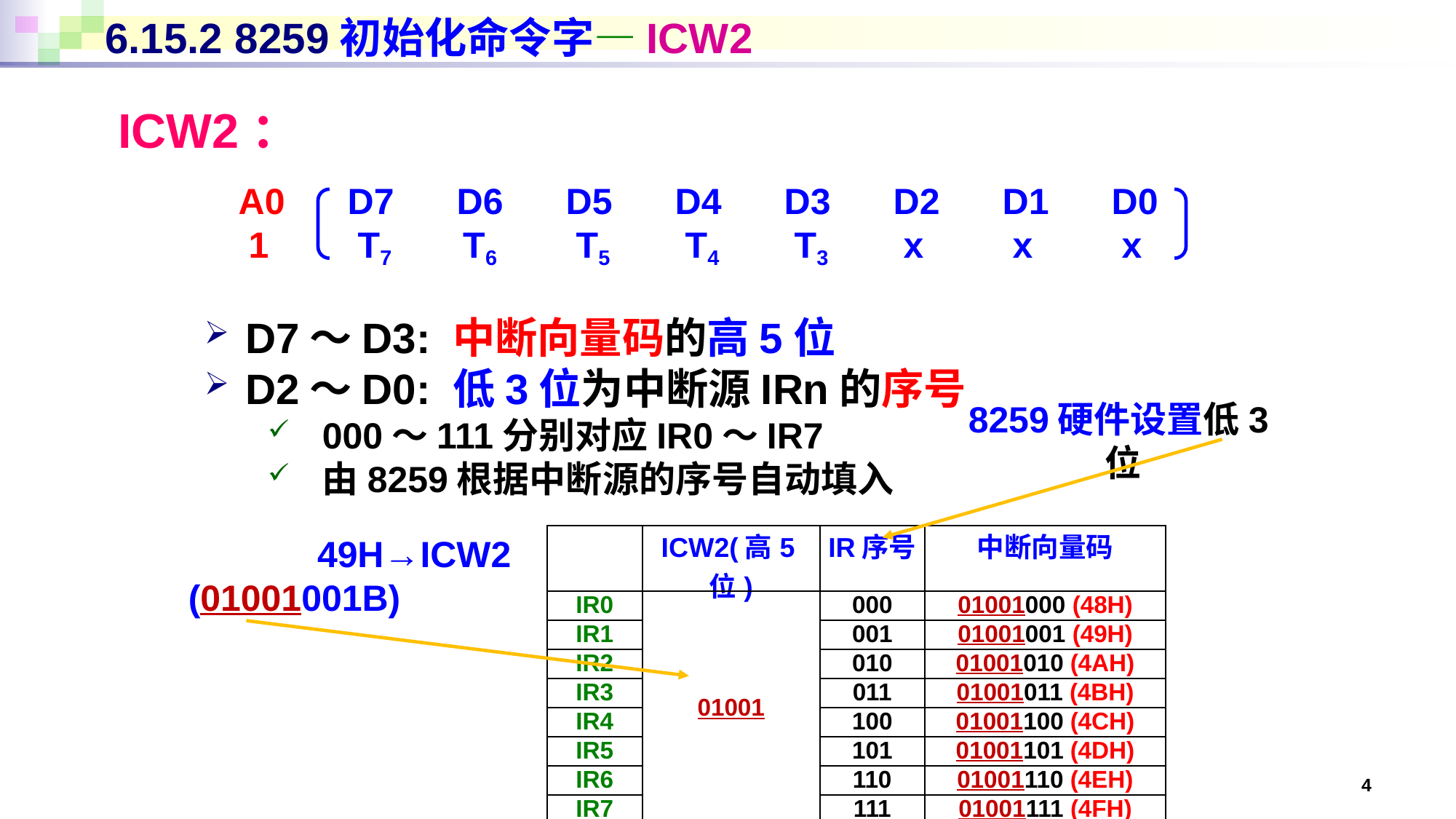

# 6.15.2 8259初始化命令字—ICW2
ICW2：
A0   	D7	D6     	D5     	D4   	D3  	D2   	D1   	D0
 1	 T7       T6 	 T5 	 T4 	 T3 	 x 	 x 	 x

D7～D3: 中断向量码的高5位
D2～D0: 低3位为中断源IRn的序号
000～111分别对应IR0～IR7
由8259根据中断源的序号自动填入
8259硬件设置低3位
49H→ICW2
(01001001B)
|  | ICW2(高5位) | IR序号 | 中断向量码 |
| --- | --- | --- | --- |
| IR0 | 01001 | 000 | 01001000 (48H) |
| IR1 |  | 001 | 01001001 (49H) |
| IR2 |  | 010 | 01001010 (4AH) |
| IR3 |  | 011 | 01001011 (4BH) |
| IR4 |  | 100 | 01001100 (4CH) |
| IR5 |  | 101 | 01001101 (4DH) |
| IR6 |  | 110 | 01001110 (4EH) |
| IR7 |  | 111 | 01001111 (4FH) |
4